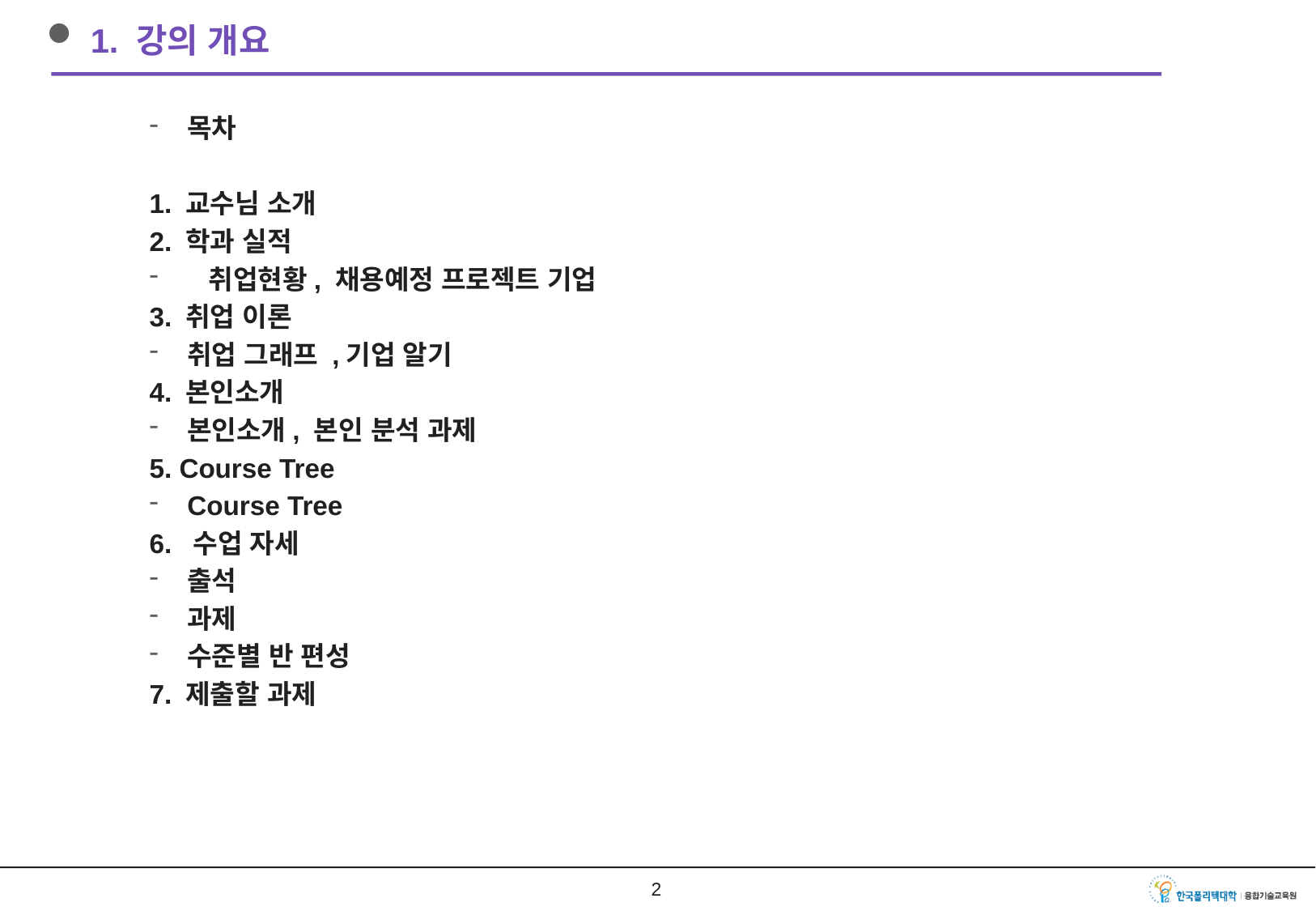

1. 강의 개요
목차

1. 교수님 소개
2. 학과 실적
  취업현황, 채용예정 프로젝트 기업
3. 취업 이론
취업 그래프 ,기업 알기
4. 본인소개
본인소개, 본인 분석 과제
5. Course Tree
Course Tree
6.  수업 자세
출석
과제
수준별 반 편성
7. 제출할 과제
2